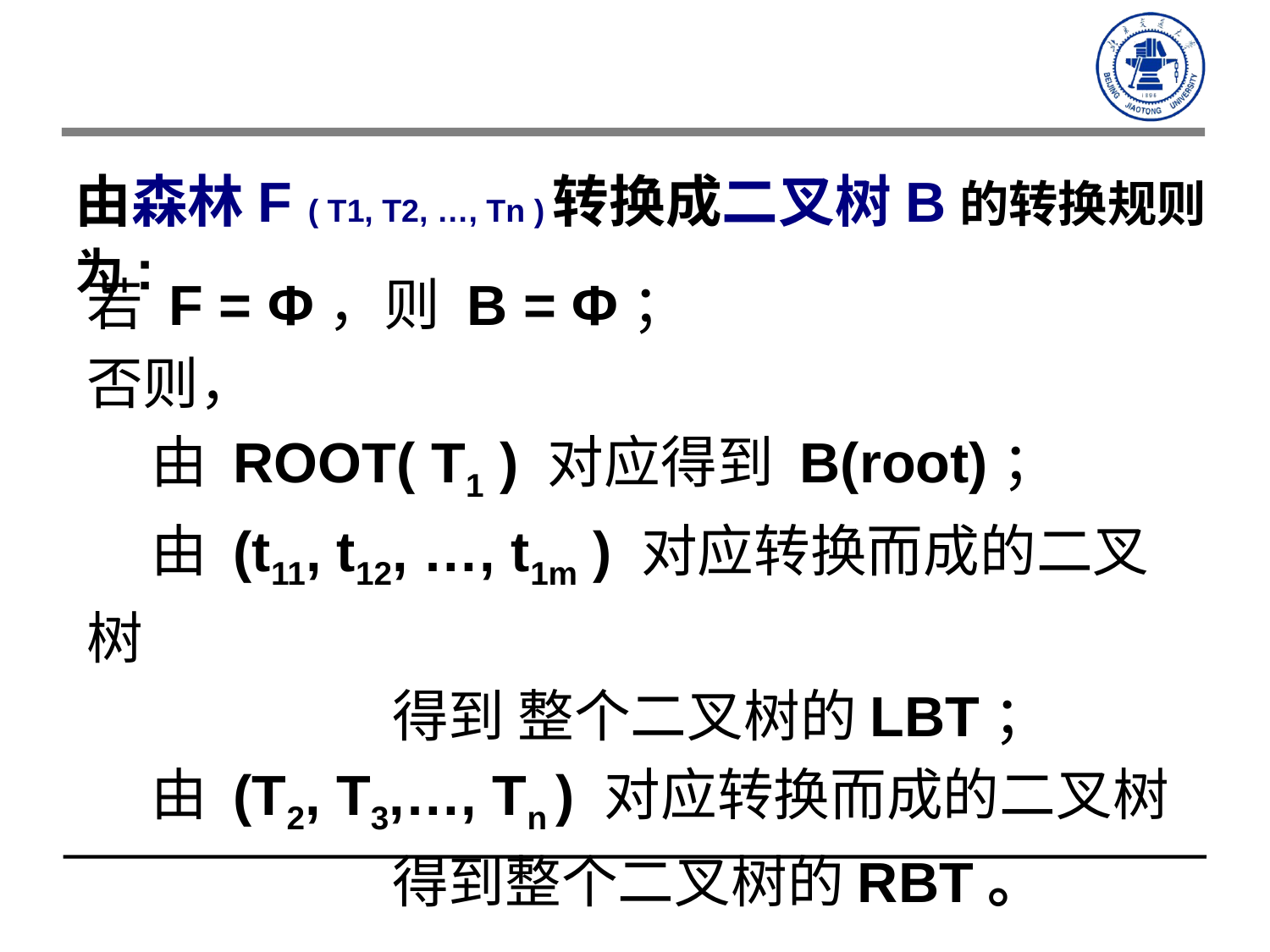

由森林F  ( T1, T2, …, Tn )转换成二叉树B的转换规则为:
若 F = Φ，则 B = Φ；
否则，
    由 ROOT( T1 ) 对应得到 B(root)；
    由 (t11, t12, …, t1m ) 对应转换而成的二叉树
                       得到 整个二叉树的LBT；
    由 (T2, T3,…, Tn ) 对应转换而成的二叉树
                       得到整个二叉树的RBT。